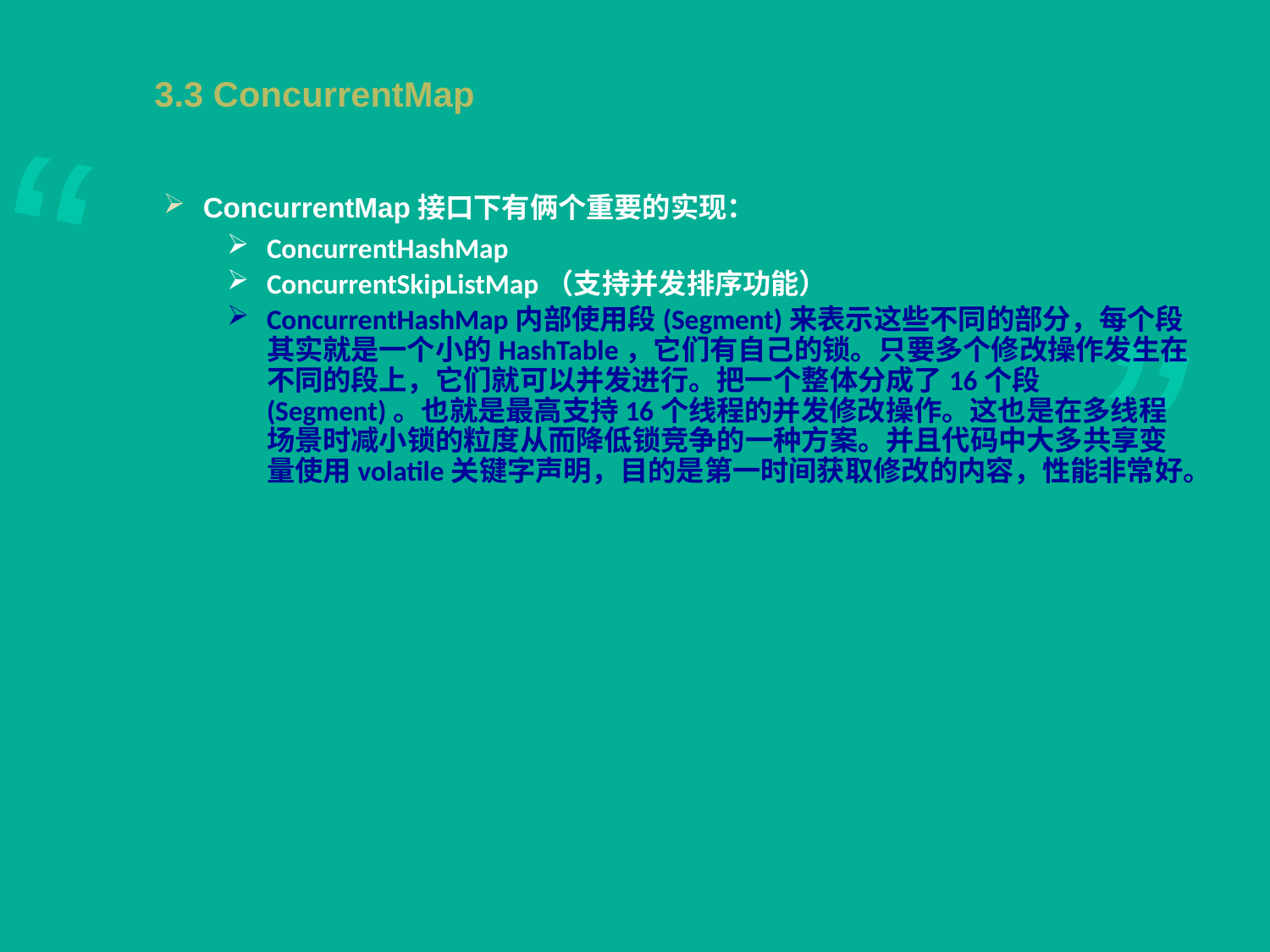

# 3.3 ConcurrentMap
ConcurrentMap接口下有俩个重要的实现：
ConcurrentHashMap
ConcurrentSkipListMap（支持并发排序功能）
ConcurrentHashMap内部使用段(Segment)来表示这些不同的部分，每个段其实就是一个小的HashTable，它们有自己的锁。只要多个修改操作发生在不同的段上，它们就可以并发进行。把一个整体分成了16个段(Segment)。也就是最高支持16个线程的并发修改操作。这也是在多线程场景时减小锁的粒度从而降低锁竞争的一种方案。并且代码中大多共享变量使用volatile关键字声明，目的是第一时间获取修改的内容，性能非常好。